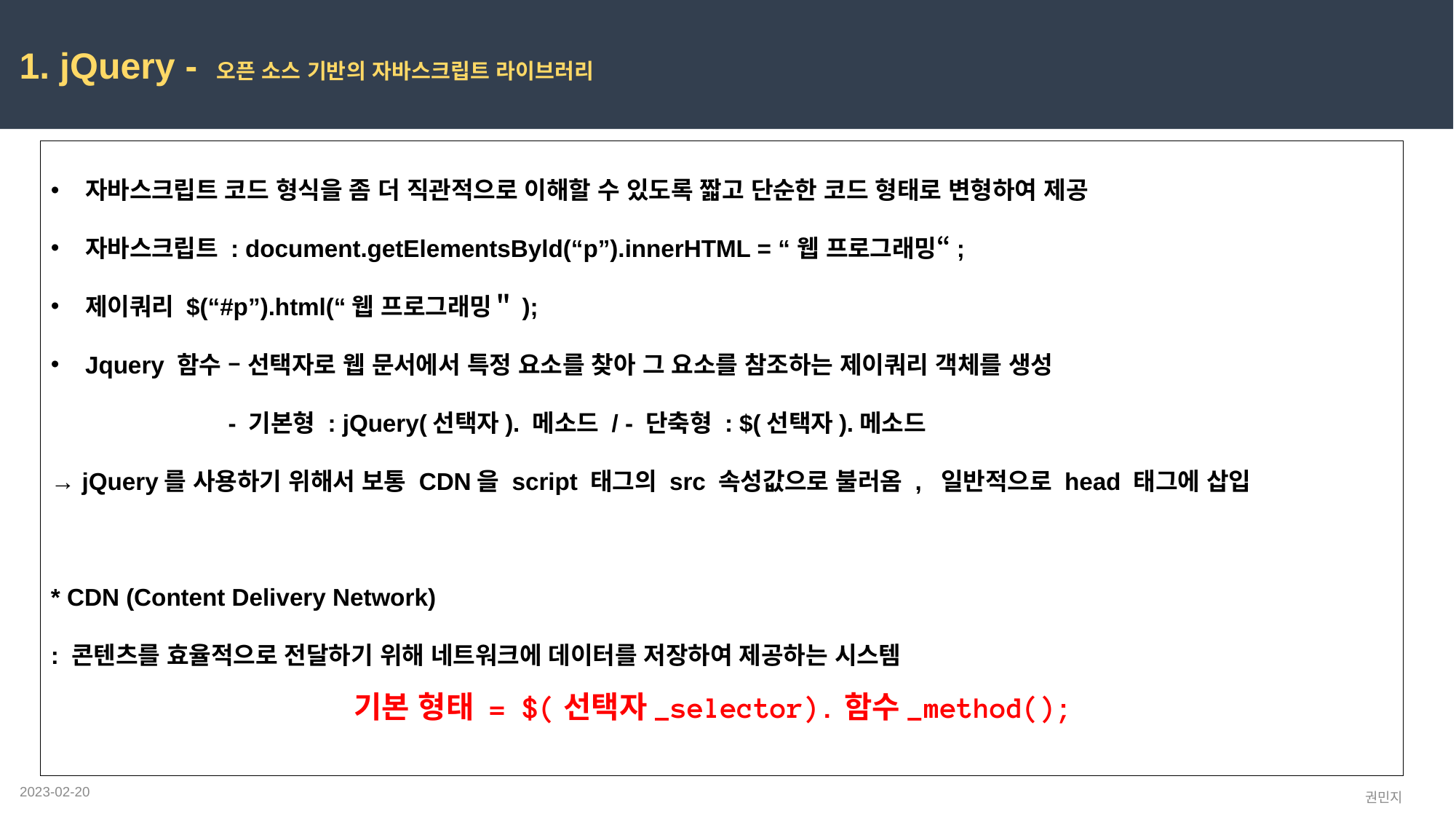

1. jQuery - 오픈 소스 기반의 자바스크립트 라이브러리
자바스크립트 코드 형식을 좀 더 직관적으로 이해할 수 있도록 짧고 단순한 코드 형태로 변형하여 제공
자바스크립트 : document.getElementsByld(“p”).innerHTML = “웹 프로그래밍“;
제이쿼리 $(“#p”).html(“웹 프로그래밍＂);
Jquery 함수 – 선택자로 웹 문서에서 특정 요소를 찾아 그 요소를 참조하는 제이쿼리 객체를 생성
  - 기본형 : jQuery(선택자). 메소드 / - 단축형 : $(선택자).메소드
→ jQuery를 사용하기 위해서 보통 CDN을 script 태그의 src 속성값으로 불러옴 ,  일반적으로 head 태그에 삽입

* CDN (Content Delivery Network)
: 콘텐츠를 효율적으로 전달하기 위해 네트워크에 데이터를 저장하여 제공하는 시스템
기본 형태 = $(선택자_selector).함수_method();

2023-02-20
권민지